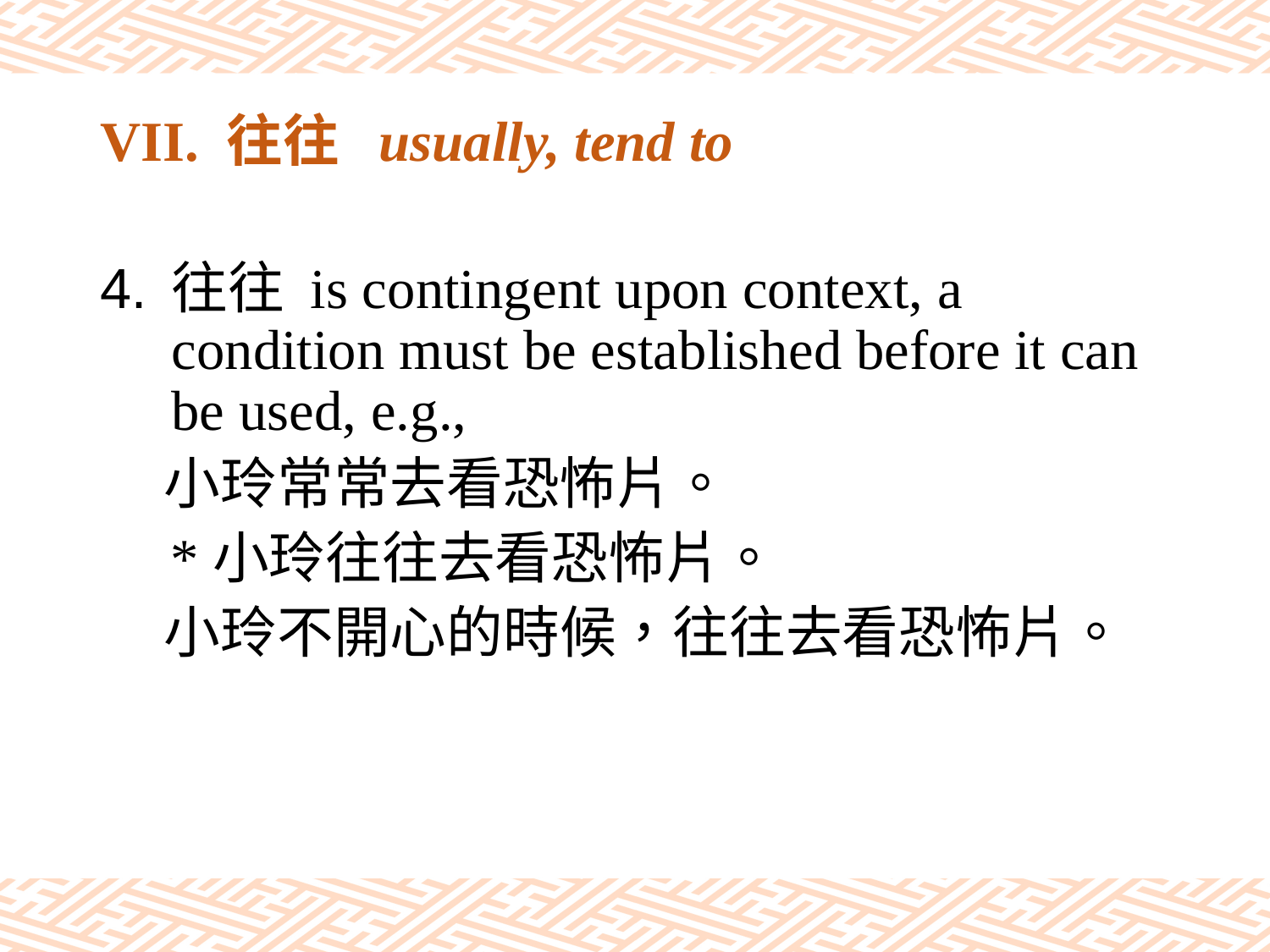

# VII. 往往  usually, tend to
往往 is contingent upon context, a condition must be established before it can be used, e.g.,
    小玲常常去看恐怖片。
     *小玲往往去看恐怖片。
    小玲不開心的時候，往往去看恐怖片。